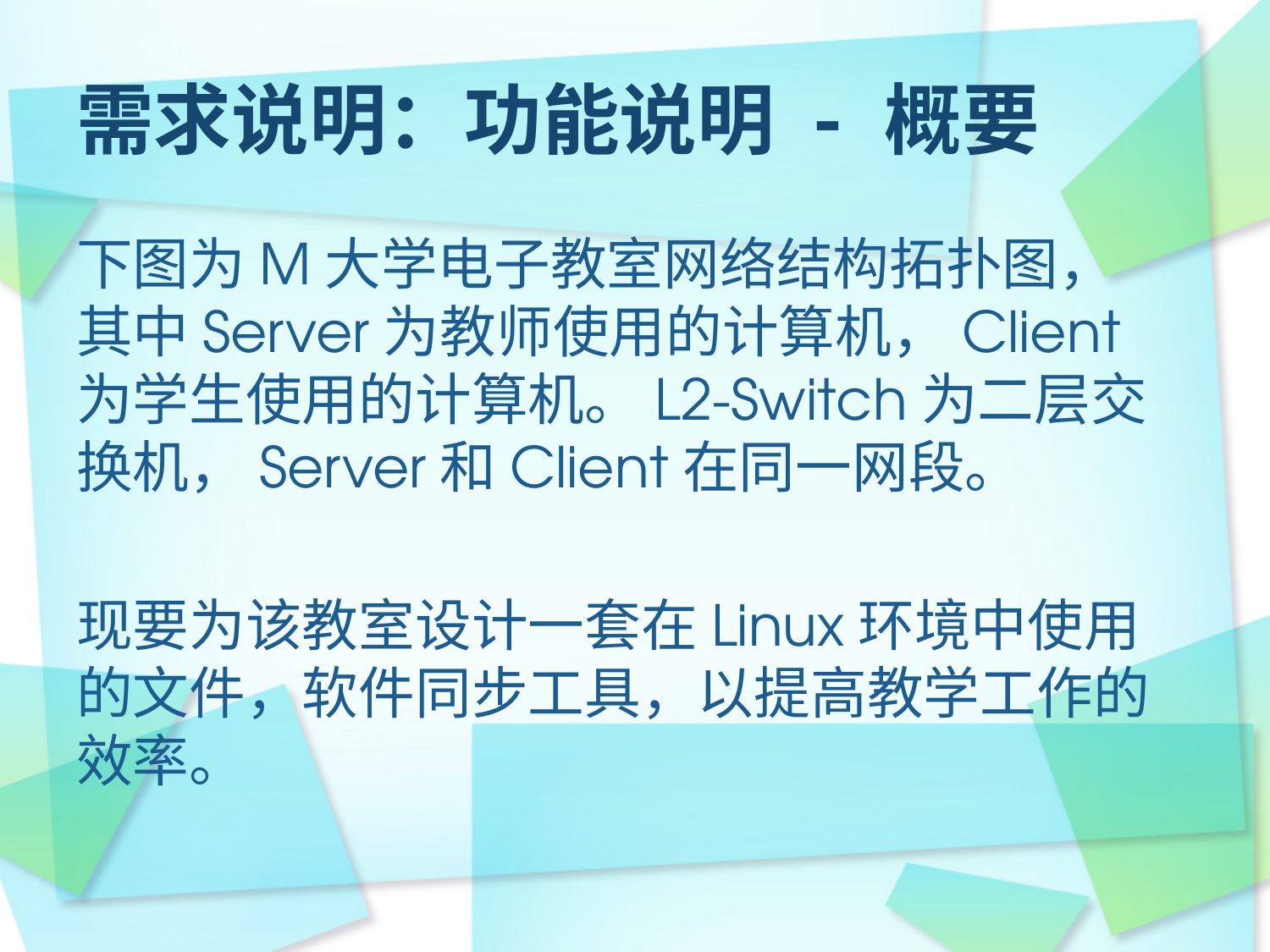

需求说明：功能说明 - 概要
下图为M大学电子教室网络结构拓扑图，其中Server为教师使用的计算机，Client为学生使用的计算机。L2-Switch为二层交换机，Server和Client在同一网段。

现要为该教室设计一套在Linux环境中使用的文件，软件同步工具，以提高教学工作的效率。